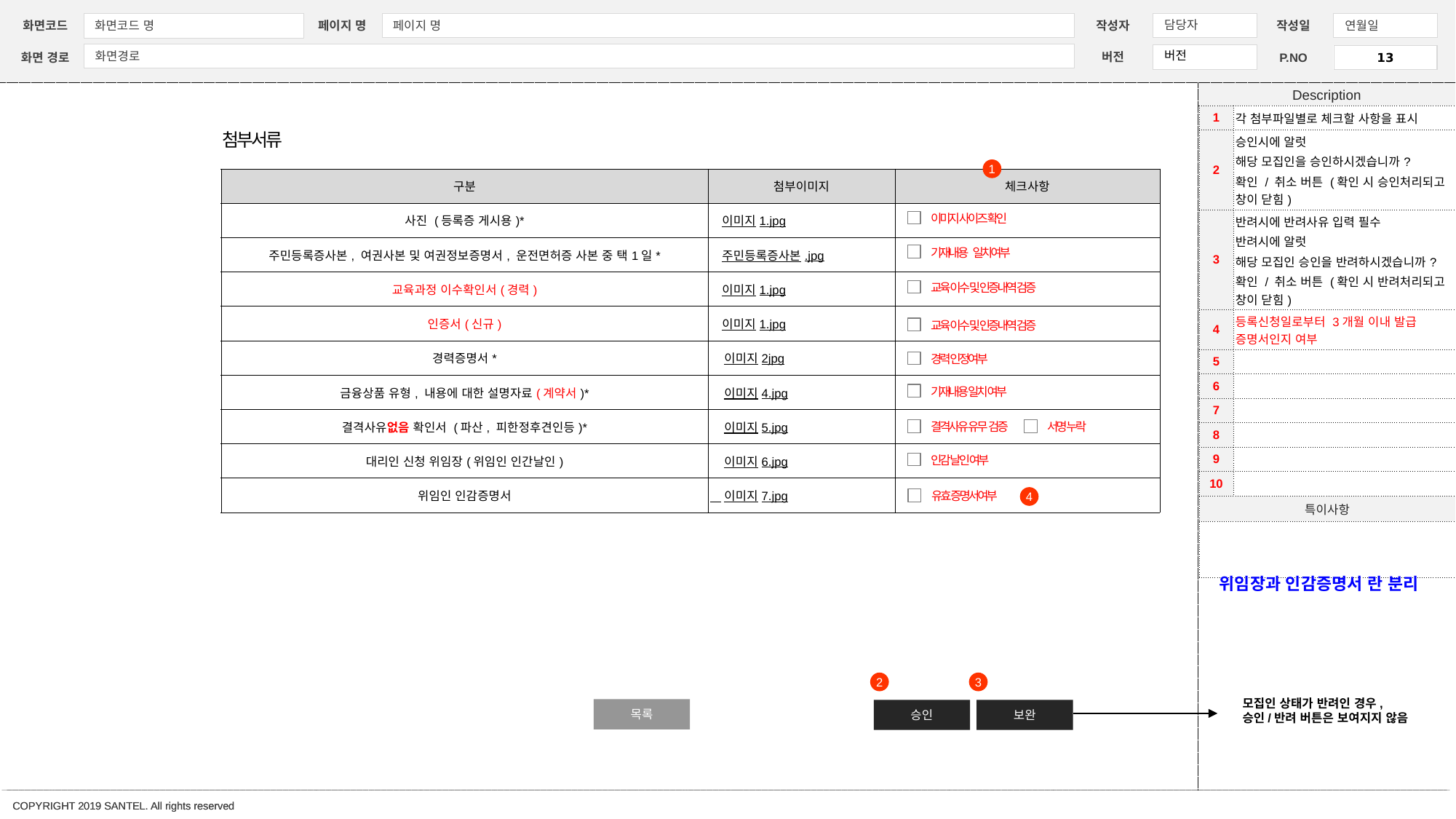

| 1 | 각 첨부파일별로 체크할 사항을 표시 |
| --- | --- |
| 2 | 승인시에 알럿 해당 모집인을 승인하시겠습니까? 확인 / 취소 버튼 (확인 시 승인처리되고 창이 닫힘) |
| 3 | 반려시에 반려사유 입력 필수 반려시에 알럿 해당 모집인 승인을 반려하시겠습니까? 확인 / 취소 버튼 (확인 시 반려처리되고 창이 닫힘) |
| 4 | 등록신청일로부터 3개월 이내 발급 증명서인지 여부 |
| 5 |  |
| 6 |  |
| 7 |  |
| 8 |  |
| 9 |  |
| 10 |  |
| 특이사항 |  |
|  |  |
첨부서류
1
| 구분 | 첨부이미지 | 체크사항 |
| --- | --- | --- |
| 사진 (등록증 게시용)\* | 이미지1.jpg |  |
| 주민등록증사본, 여권사본 및 여권정보증명서, 운전면허증 사본 중 택1일\* | 주민등록증사본.jpg |  |
| 교육과정 이수확인서(경력) | 이미지1.jpg |  |
| 인증서(신규) | 이미지1.jpg |  |
| 경력증명서\* | 이미지2jpg |  |
| 금융상품 유형, 내용에 대한 설명자료(계약서)\* | 이미지4.jpg |  |
| 결격사유없음 확인서 (파산, 피한정후견인등)\* | 이미지5.jpg |  |
| 대리인 신청 위임장(위임인 인간날인) | 이미지6.jpg |  |
| 위임인 인감증명서 | 이미지7.jpg |  |
이미지 사이즈 확인

기재내용 일치여부

교육 이수 및 인증내역 검증

교육 이수 및 인증내역 검증

경력 인정여부

기재내용 일치 여부

결격사유 유무  검증
서명 누락

인감 날인 여부

유효 증명서여부
4

위임장과 인감증명서 란 분리
2
3
모집인 상태가 반려인 경우,
승인/반려 버튼은 보여지지 않음
목록
승인
보완